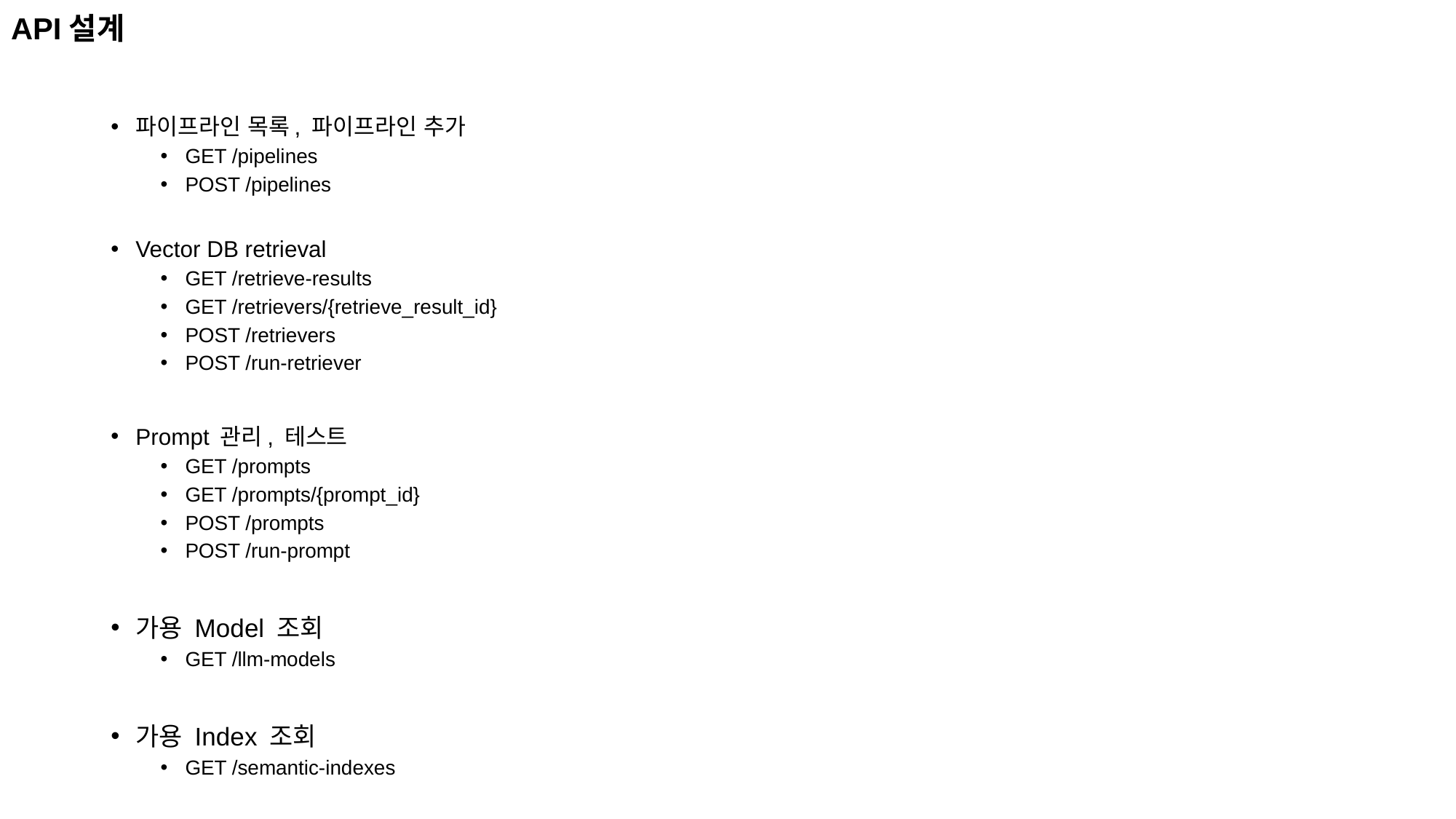

# API설계
파이프라인 목록, 파이프라인 추가
GET /pipelines
POST /pipelines

Vector DB retrieval
GET /retrieve-results
GET /retrievers/{retrieve_result_id}
POST /retrievers
POST /run-retriever

Prompt 관리, 테스트
GET /prompts
GET /prompts/{prompt_id}
POST /prompts
POST /run-prompt

가용 Model 조회
GET /llm-models

가용 Index 조회
GET /semantic-indexes